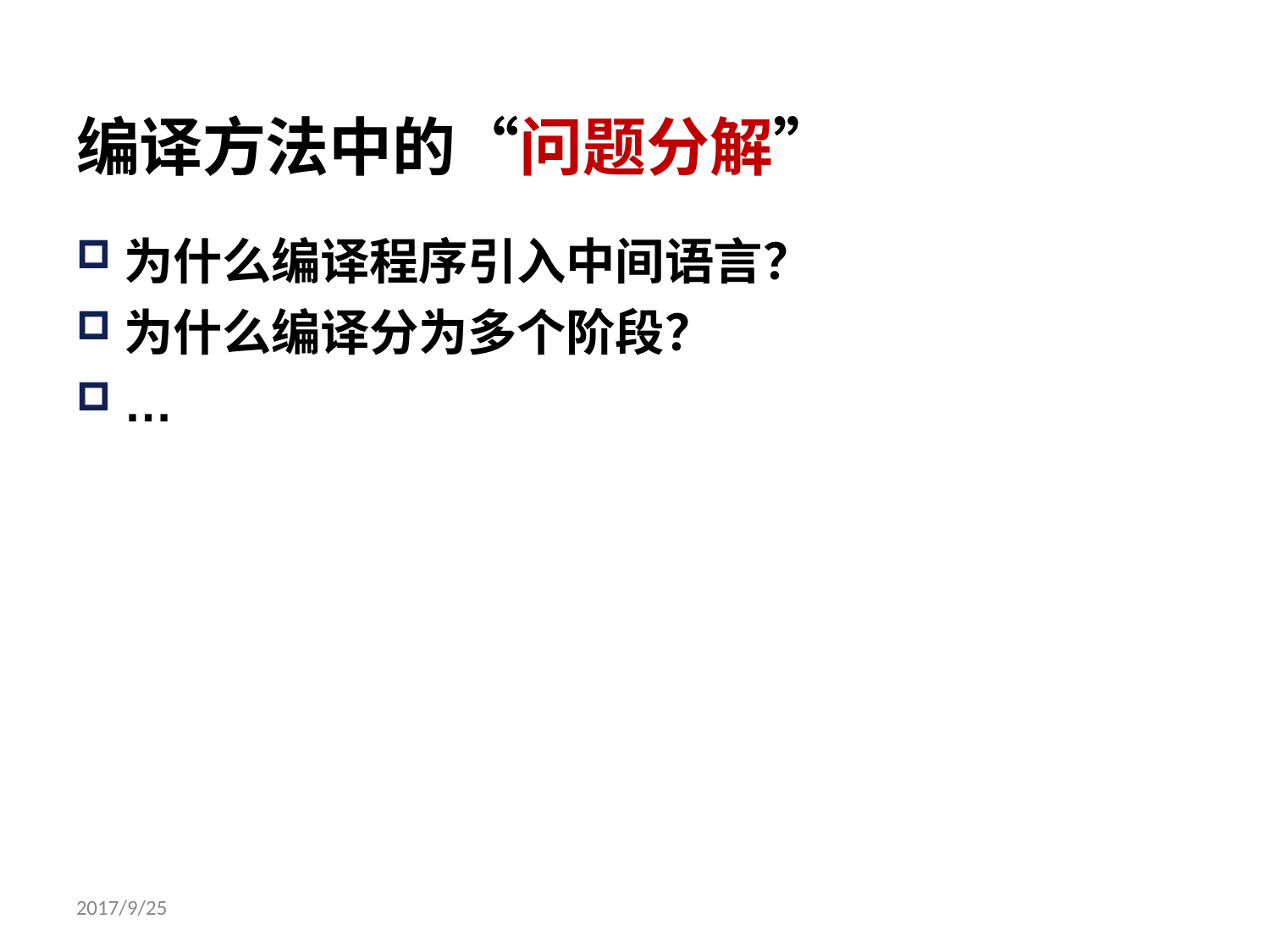

# 编译方法中的“问题分解”
为什么编译程序引入中间语言？
为什么编译分为多个阶段？
…
2017/9/25
19